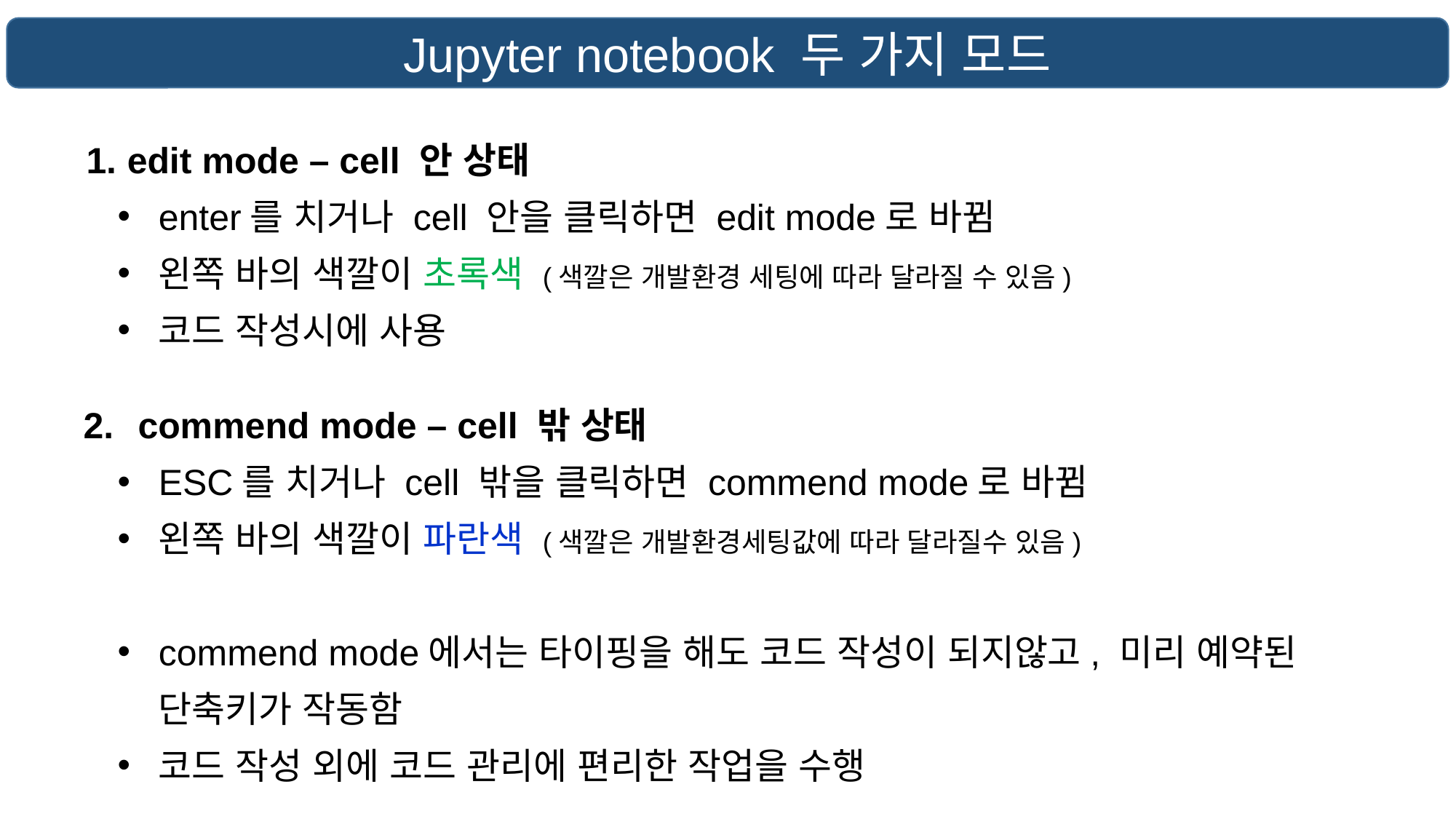

Jupyter notebook 두 가지 모드
edit mode – cell 안 상태
enter를 치거나 cell 안을 클릭하면 edit mode로 바뀜
왼쪽 바의 색깔이 초록색 (색깔은 개발환경 세팅에 따라 달라질 수 있음)
코드 작성시에 사용
commend mode – cell 밖 상태
ESC를 치거나 cell 밖을 클릭하면 commend mode로 바뀜
왼쪽 바의 색깔이 파란색 (색깔은 개발환경세팅값에 따라 달라질수 있음)

commend mode에서는 타이핑을 해도 코드 작성이 되지않고, 미리 예약된 단축키가 작동함
코드 작성 외에 코드 관리에 편리한 작업을 수행